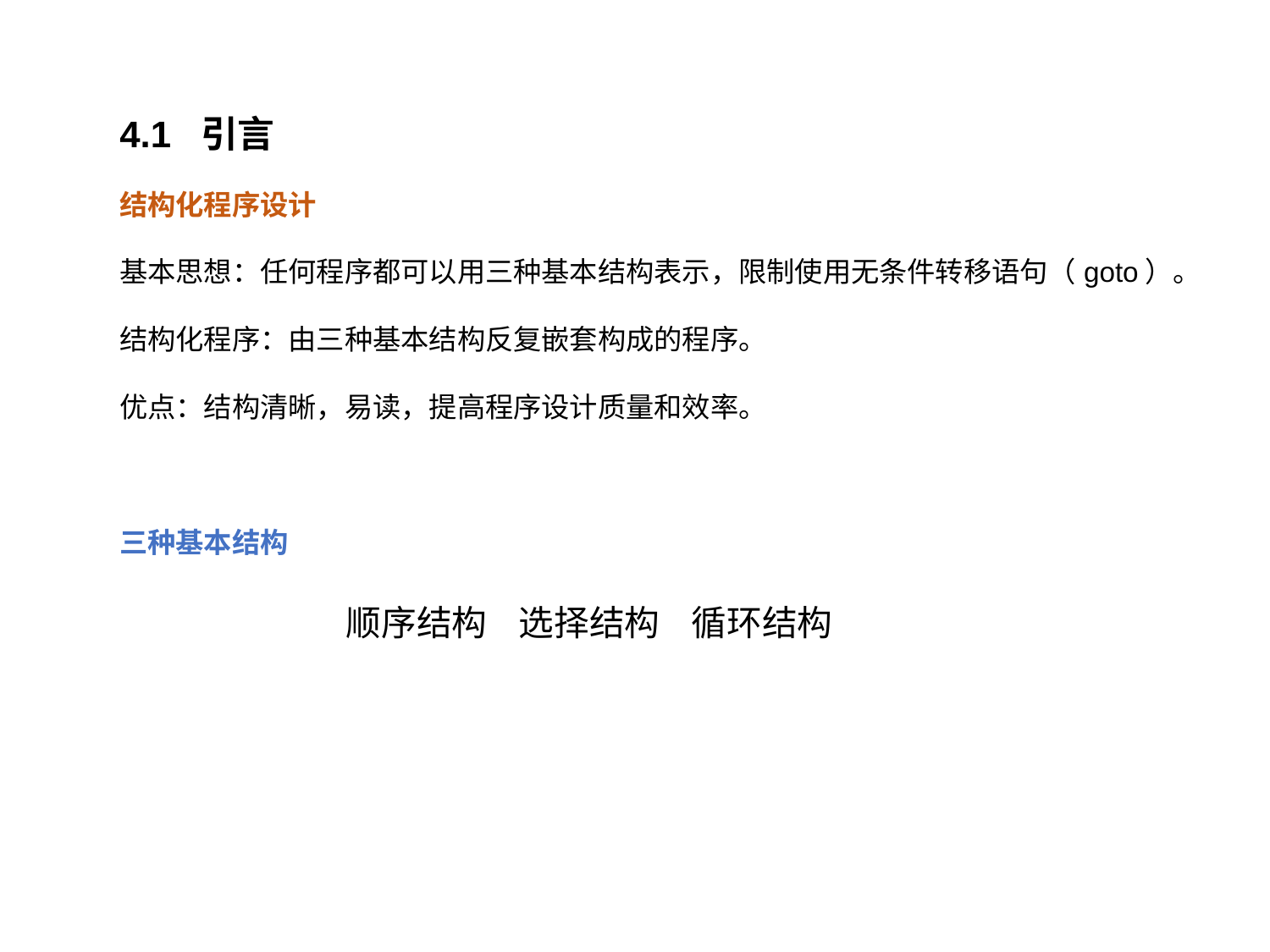

4.1  引言
结构化程序设计
基本思想：任何程序都可以用三种基本结构表示，限制使用无条件转移语句（goto）。
结构化程序：由三种基本结构反复嵌套构成的程序。
优点：结构清晰，易读，提高程序设计质量和效率。

三种基本结构
		              顺序结构    选择结构    循环结构